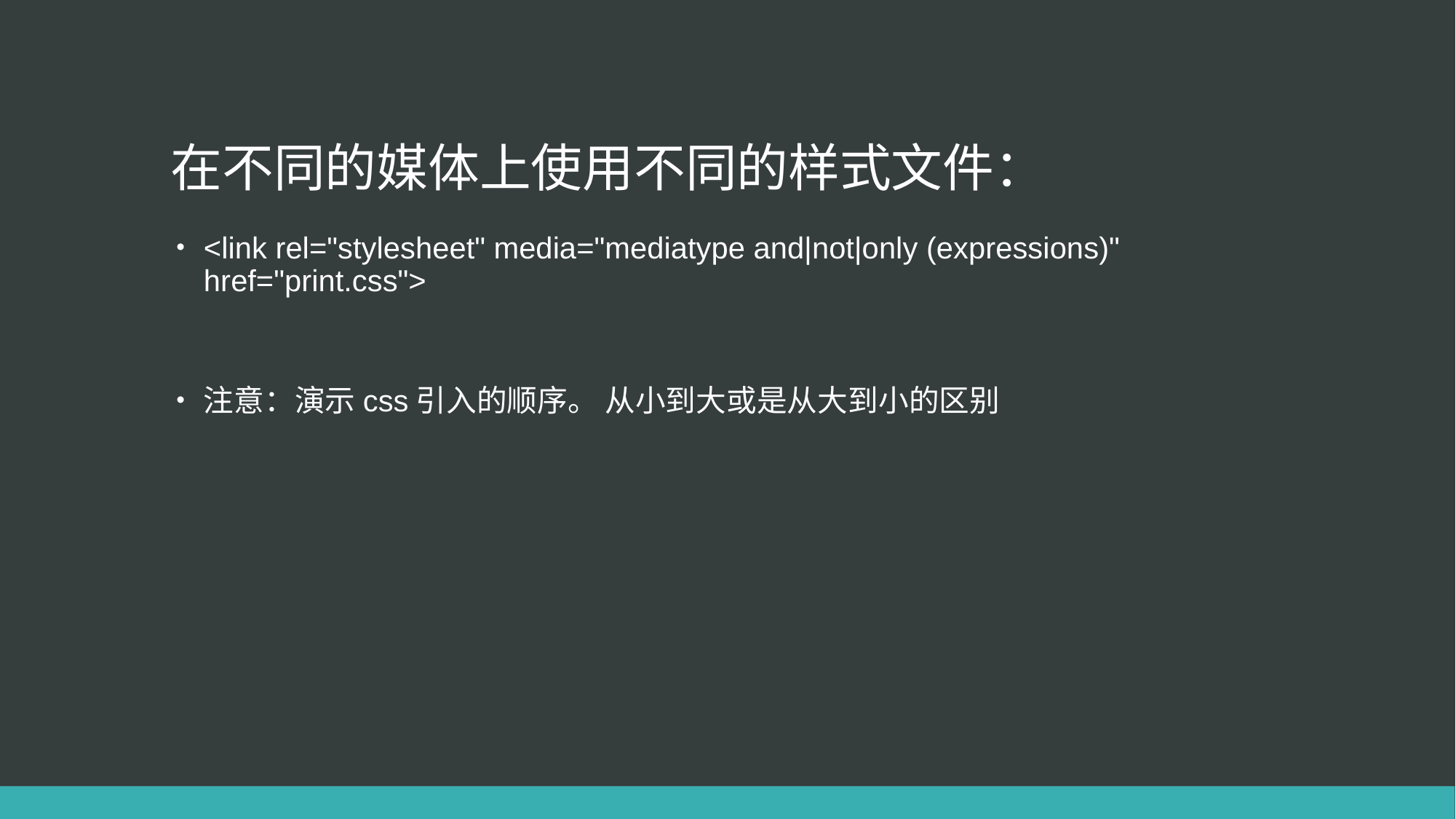

# 在不同的媒体上使用不同的样式文件：
<link rel="stylesheet" media="mediatype and|not|only (expressions)" href="print.css">

注意：演示css引入的顺序。 从小到大或是从大到小的区别